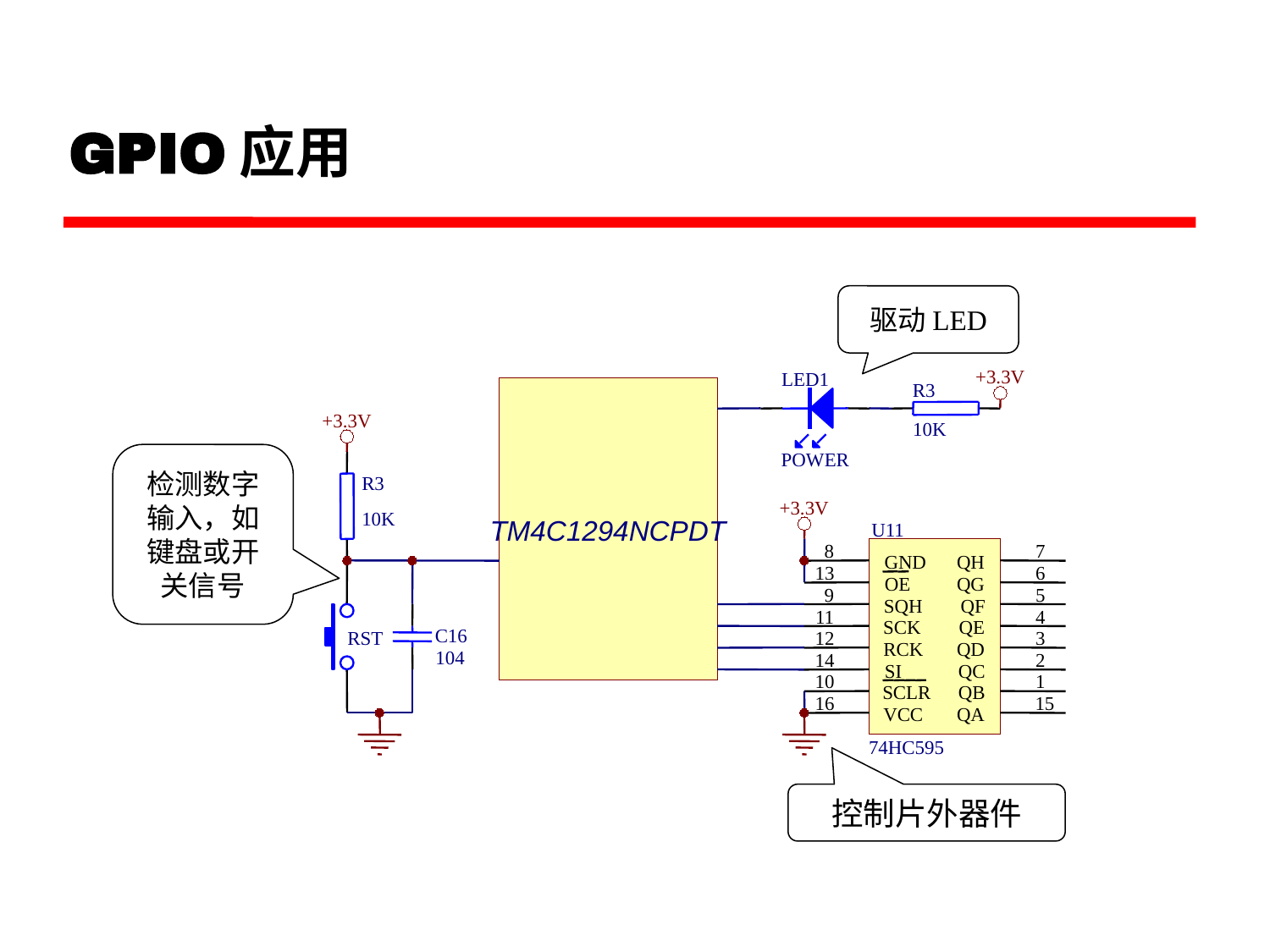

# GPIO应用

+3.3V
LED1

R3

+3.3V

10K

POWER

R3

+3.3V
10K
TM4C1294NCPDT

U11

8

7
GND
QH

13
6

OE

QG

9

5
SQH
QF

11
4
SCK
QE
C16
RST

12

3

RCK
QD

104

14
2

SI
QC

10

1

SCLR
QB

16

15
VCC
QA

74HC595

驱动LED
检测数字输入，如键盘或开关信号
控制片外器件